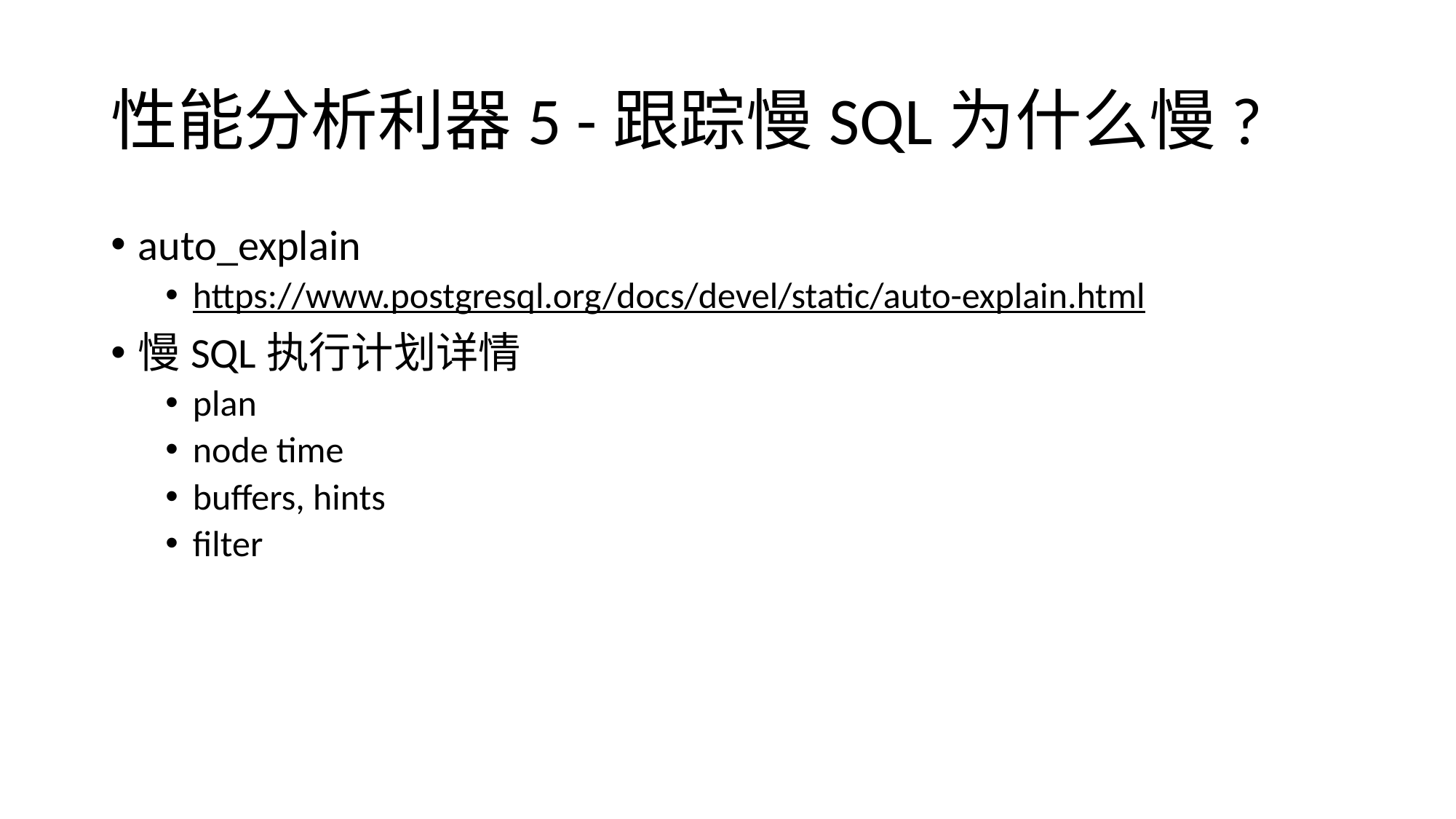

# 性能分析利器5 -跟踪慢SQL为什么慢?
auto_explain
https://www.postgresql.org/docs/devel/static/auto-explain.html
慢SQL执行计划详情
plan
node time
buffers, hints
filter